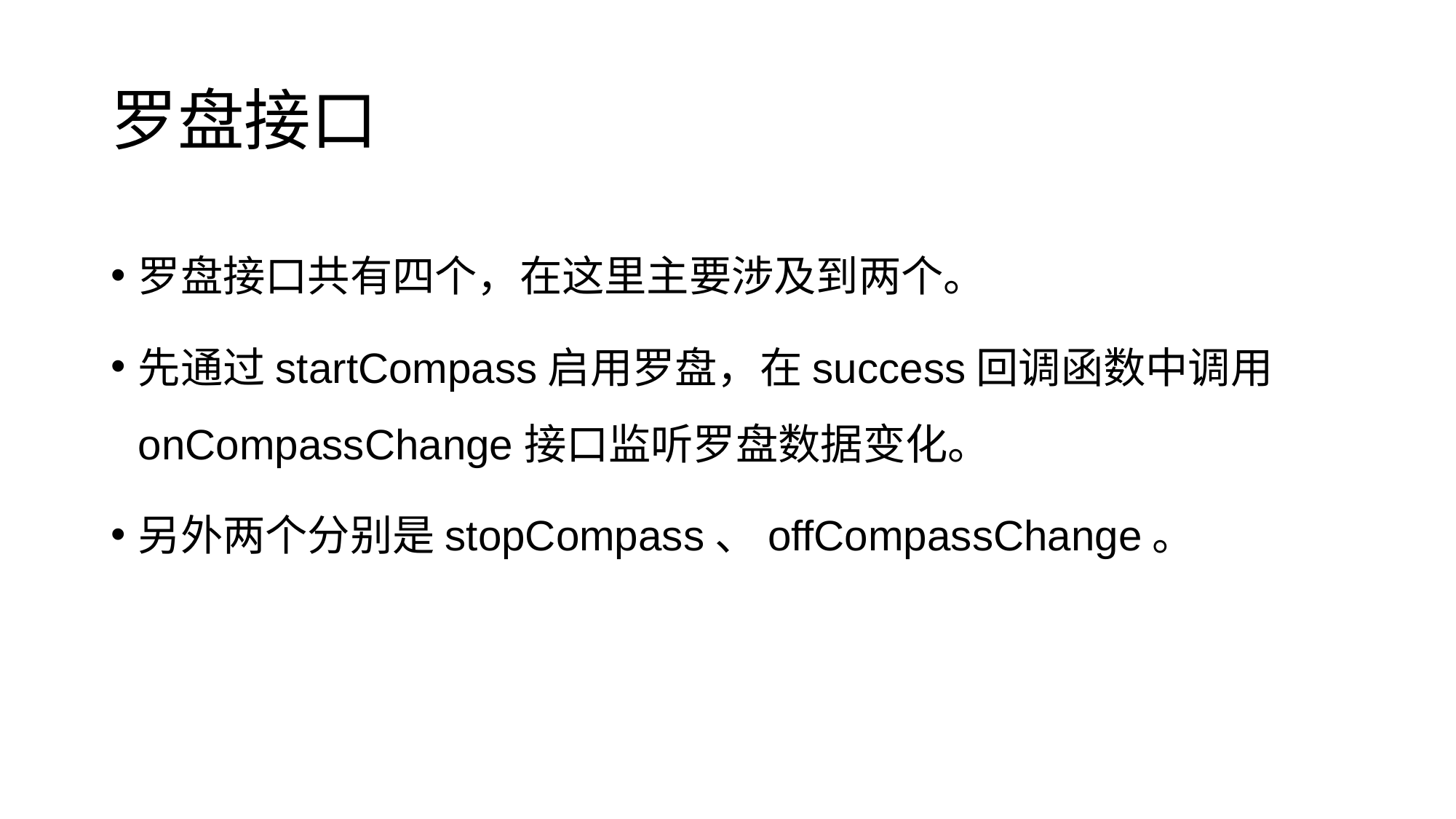

# 罗盘接口
罗盘接口共有四个，在这里主要涉及到两个。
先通过startCompass启用罗盘，在success回调函数中调用onCompassChange接口监听罗盘数据变化。
另外两个分别是stopCompass、offCompassChange。